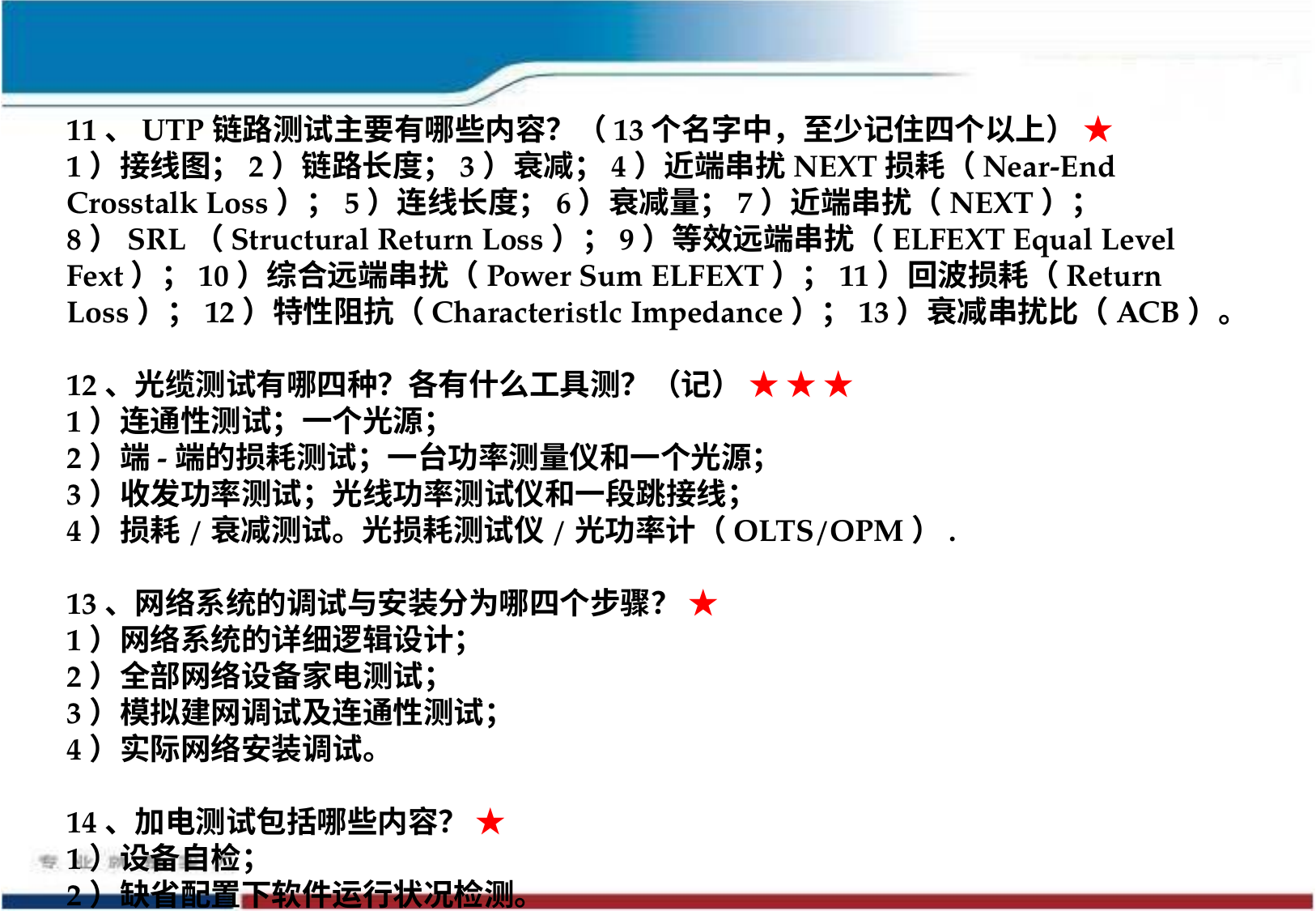

11、UTP链路测试主要有哪些内容？（13个名字中，至少记住四个以上） ★
1）接线图；2）链路长度；3）衰减；4）近端串扰NEXT损耗（Near-End Crosstalk Loss）；5）连线长度；6）衰减量；7）近端串扰（NEXT）；8）SRL（Structural Return Loss）；9）等效远端串扰（ELFEXT Equal Level Fext）；10）综合远端串扰（Power Sum ELFEXT）；11）回波损耗（Return Loss）；12）特性阻抗（Characteristlc Impedance）；13）衰减串扰比（ACB）。

12、光缆测试有哪四种？各有什么工具测？（记） ★ ★ ★
1）连通性测试；一个光源；
2）端-端的损耗测试；一台功率测量仪和一个光源；
3）收发功率测试；光线功率测试仪和一段跳接线；
4）损耗/衰减测试。光损耗测试仪/光功率计（OLTS/OPM）.

13、网络系统的调试与安装分为哪四个步骤？ ★
1）网络系统的详细逻辑设计；
2）全部网络设备家电测试；
3）模拟建网调试及连通性测试；
4）实际网络安装调试。

14、加电测试包括哪些内容？ ★
1）设备自检；
2）缺省配置下软件运行状况检测。